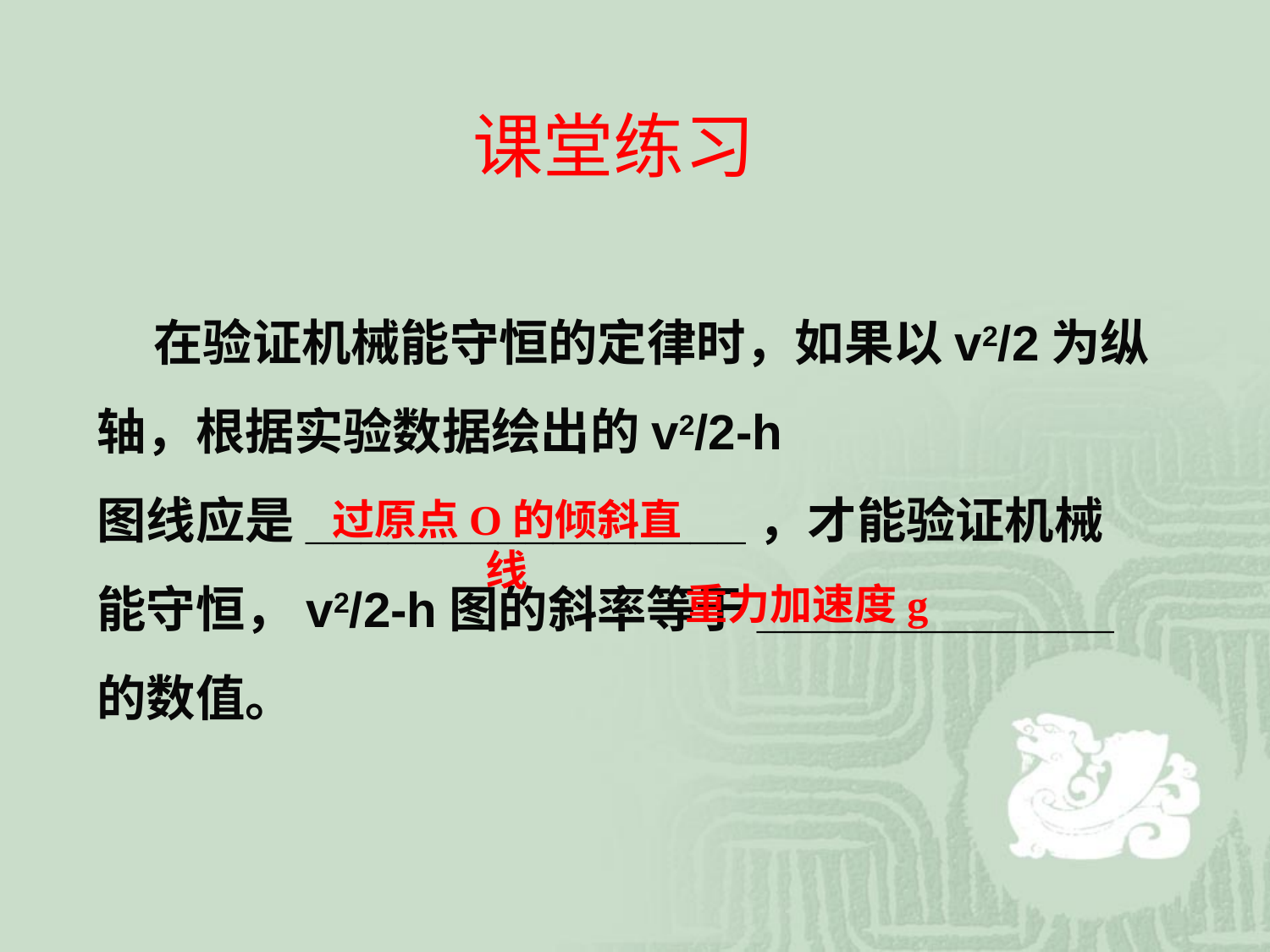

课堂练习
    在验证机械能守恒的定律时，如果以v2/2为纵轴，根据实验数据绘出的v2/2-h
图线应是________________，才能验证机械能守恒，v2/2-h图的斜率等于_____________的数值。

过原点O的倾斜直线
重力加速度g